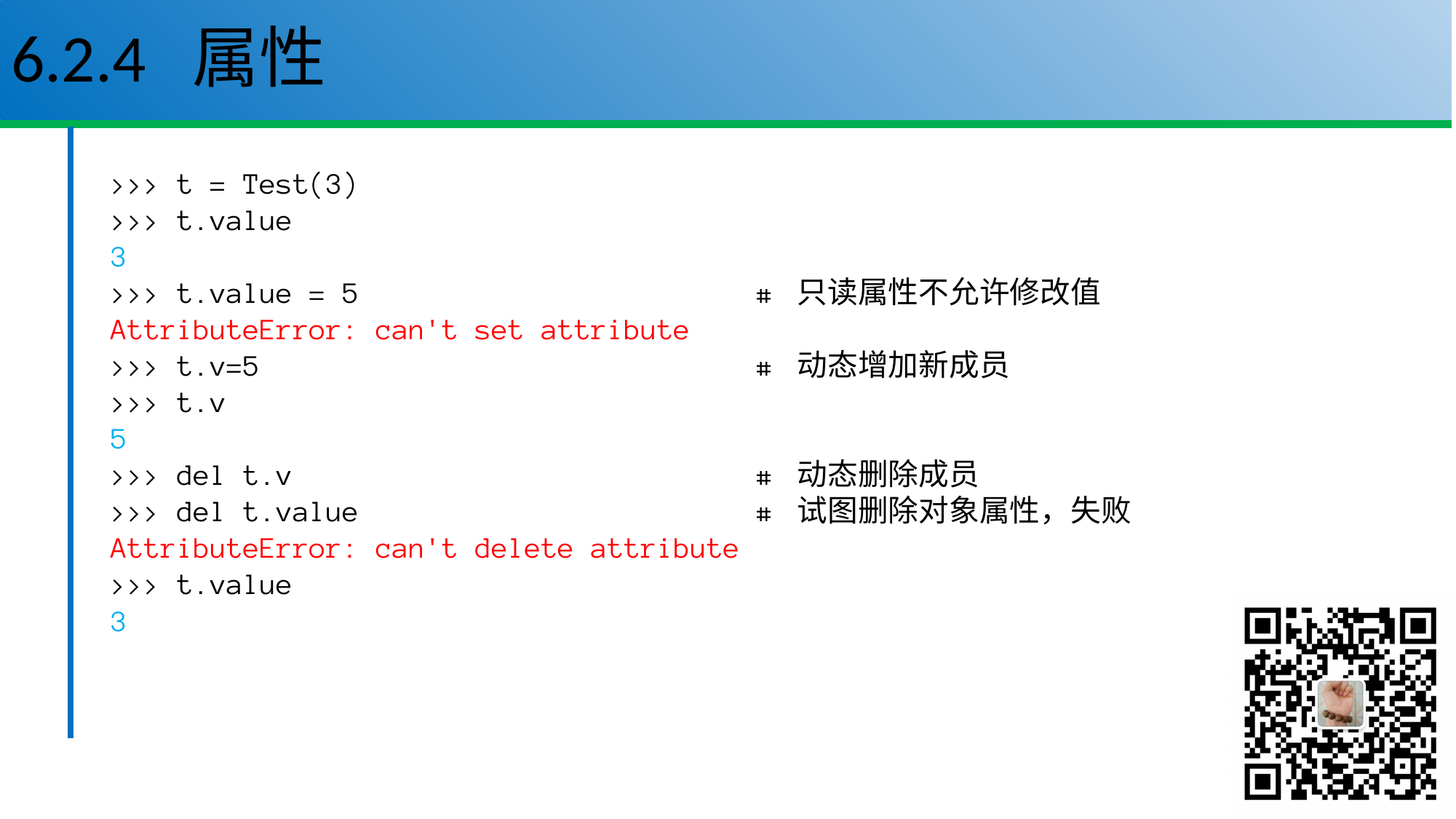

# 6.2.4  属性
>>> t = Test(3)
>>> t.value
3
>>> t.value = 5                        # 只读属性不允许修改值
AttributeError: can't set attribute
>>> t.v=5                              # 动态增加新成员
>>> t.v
5
>>> del t.v                            # 动态删除成员
>>> del t.value                        # 试图删除对象属性，失败
AttributeError: can't delete attribute
>>> t.value
3
19